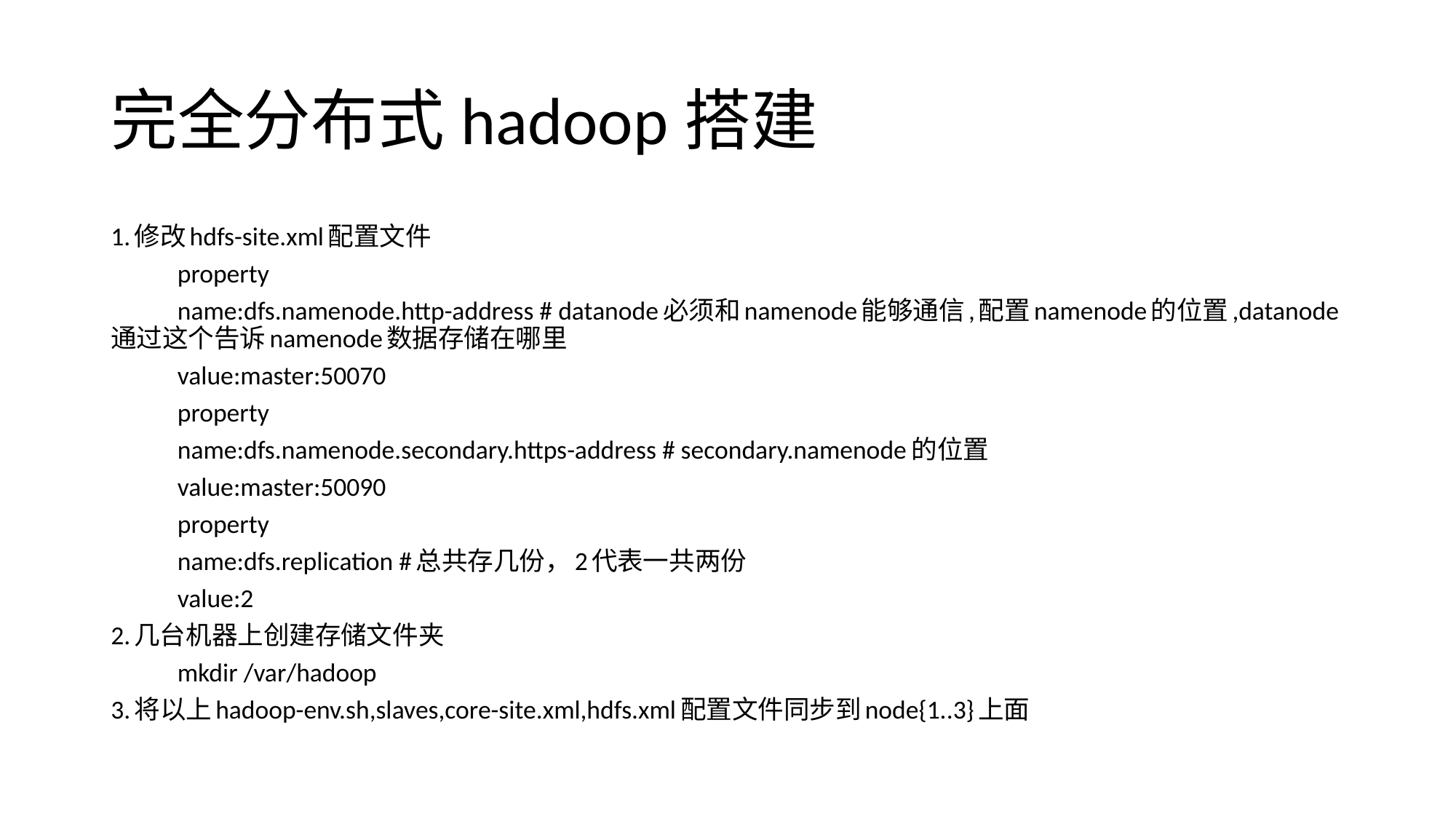

# 完全分布式hadoop搭建
1.修改hdfs-site.xml配置文件
	property
		name:dfs.namenode.http-address # datanode必须和namenode能够通信,配置namenode的位置,datanode通过这个告诉namenode数据存储在哪里
		value:master:50070
	property
		name:dfs.namenode.secondary.https-address # secondary.namenode的位置
		value:master:50090
	property
		name:dfs.replication #总共存几份，2代表一共两份
		value:2
2.几台机器上创建存储文件夹
	mkdir /var/hadoop
3.将以上hadoop-env.sh,slaves,core-site.xml,hdfs.xml配置文件同步到node{1..3}上面